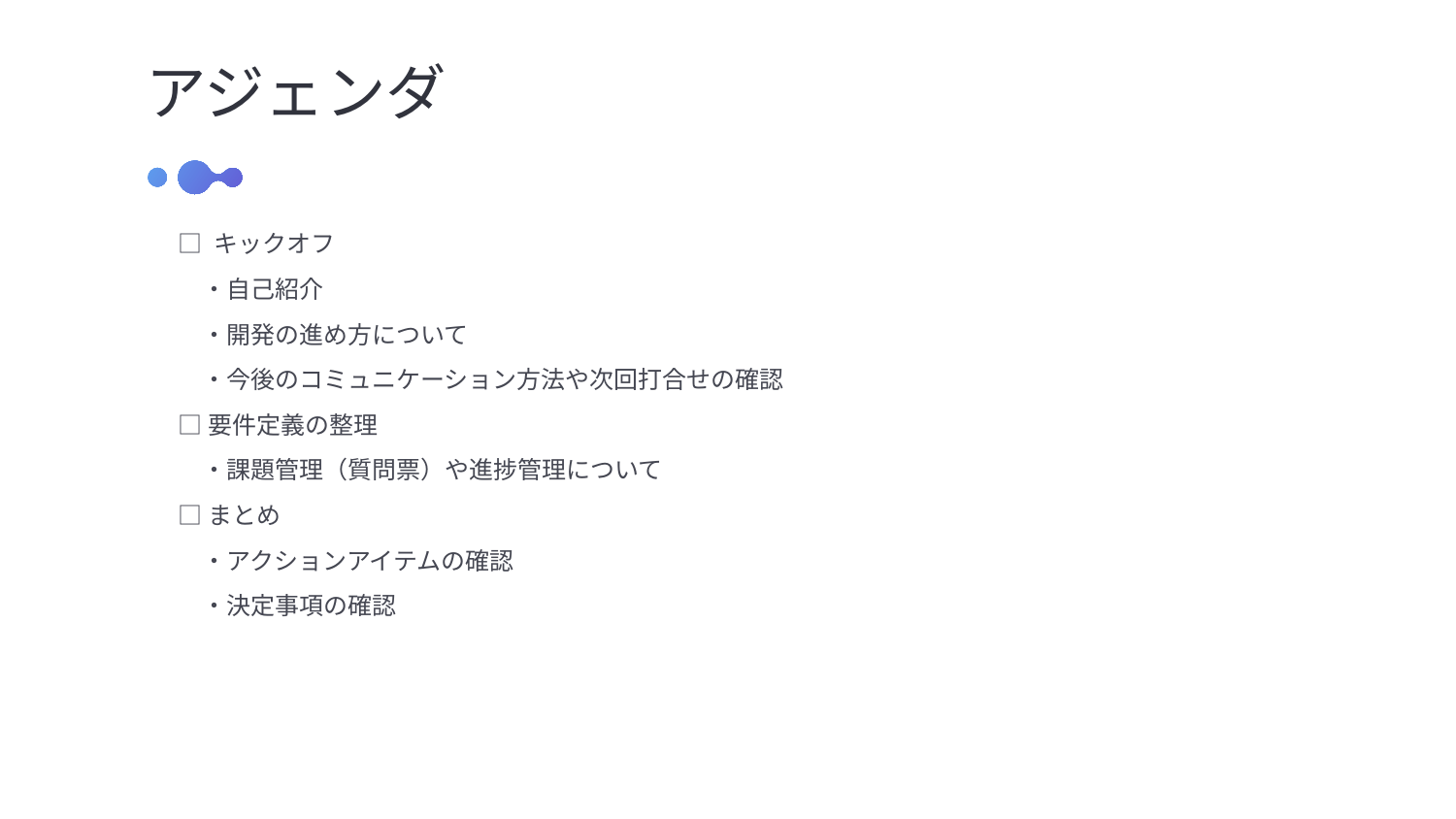

アジェンダ

□ キックオフ
　・自己紹介
　・開発の進め方について
　・今後のコミュニケーション方法や次回打合せの確認
□要件定義の整理
　・課題管理（質問票）や進捗管理について
□まとめ
　・アクションアイテムの確認
　・決定事項の確認